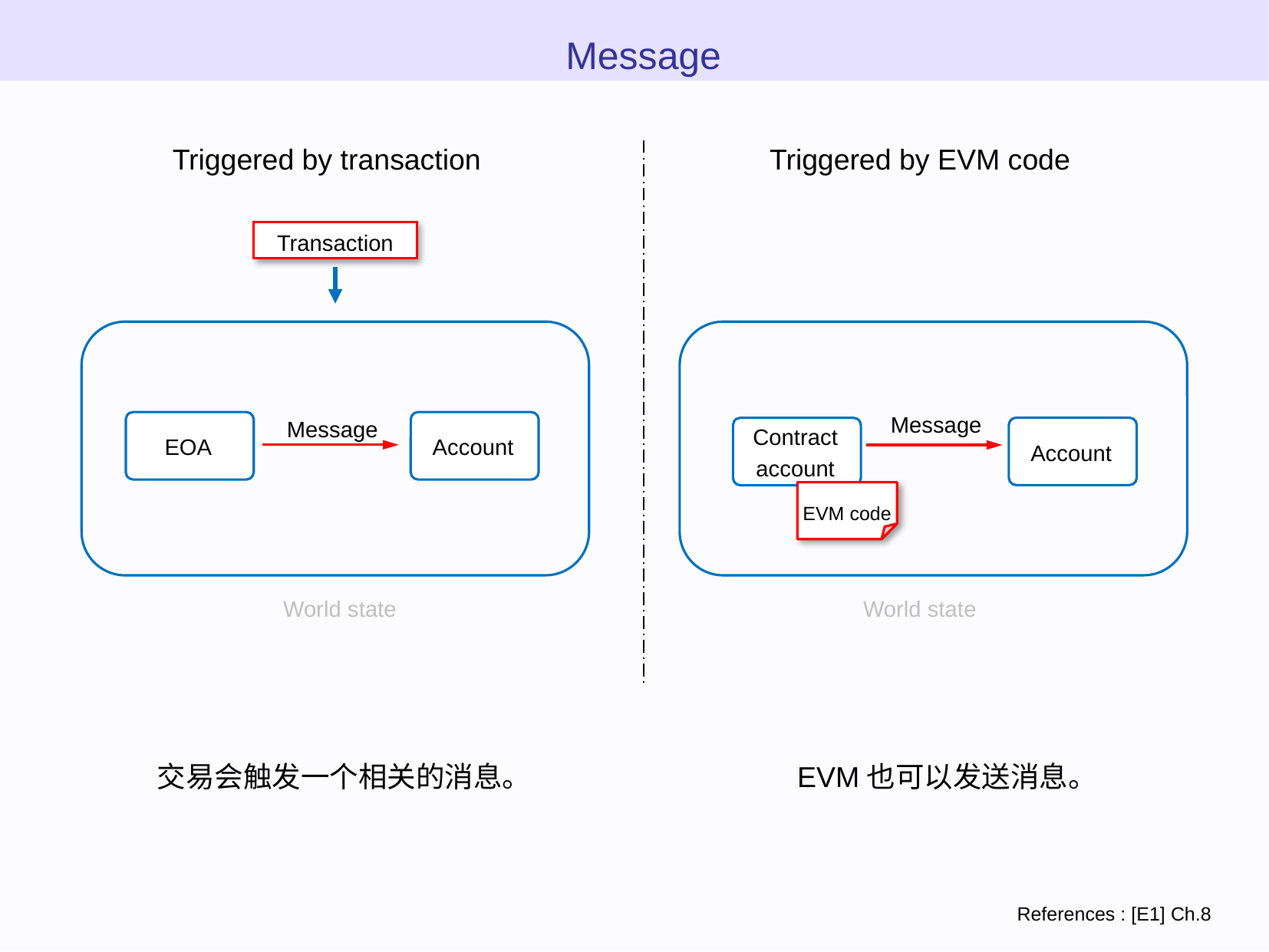

Message
Triggered by transaction
Triggered by EVM code

Transaction

Message
Message

EOA
Account
Account
Contract account

EVM code
World state
World state
交易会触发一个相关的消息。
EVM也可以发送消息。
References : [E1] Ch.8